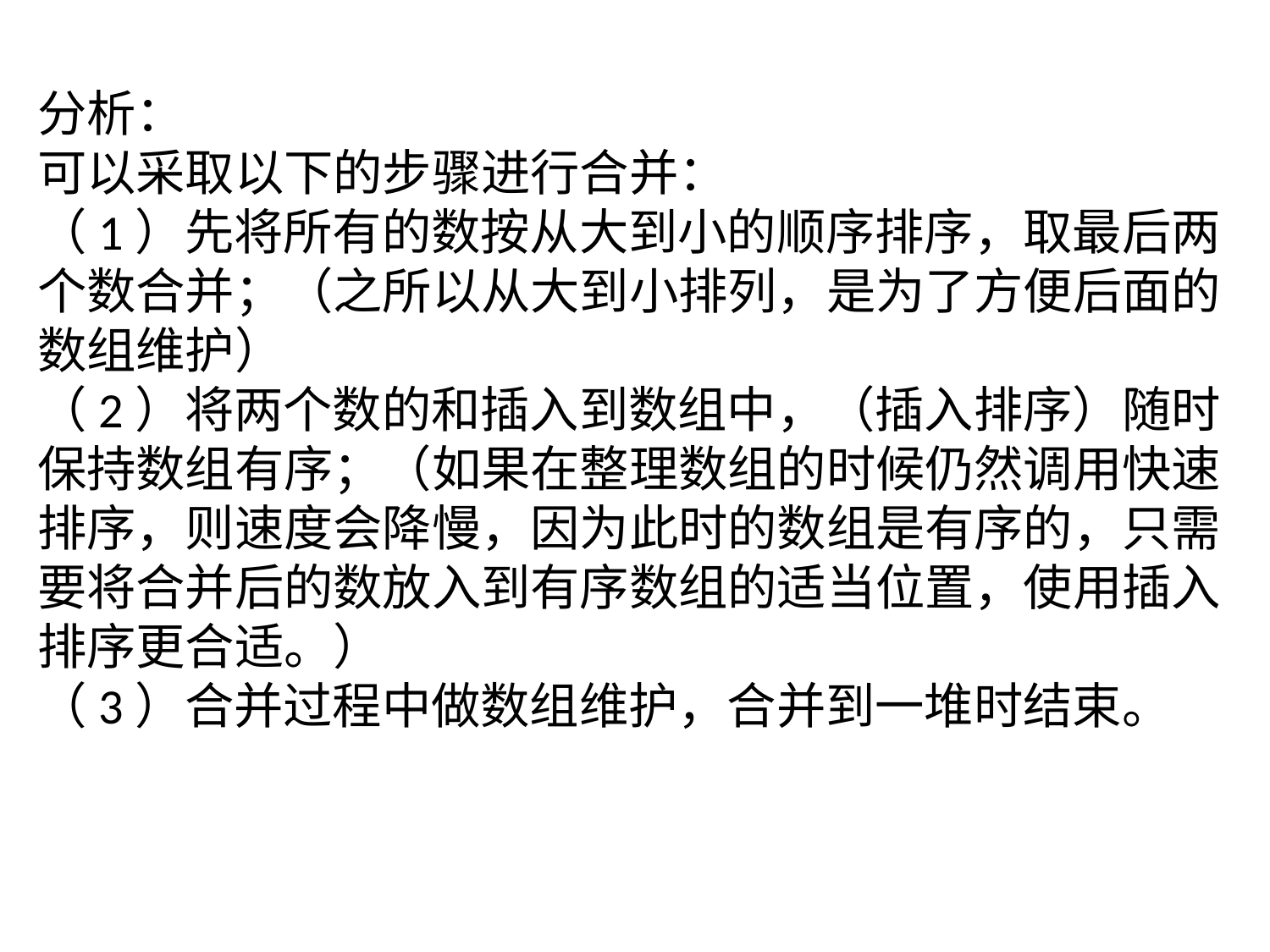

分析：
可以采取以下的步骤进行合并：
（1）先将所有的数按从大到小的顺序排序，取最后两个数合并；（之所以从大到小排列，是为了方便后面的数组维护）
（2）将两个数的和插入到数组中，（插入排序）随时保持数组有序；（如果在整理数组的时候仍然调用快速排序，则速度会降慢，因为此时的数组是有序的，只需要将合并后的数放入到有序数组的适当位置，使用插入排序更合适。）
（3）合并过程中做数组维护，合并到一堆时结束。